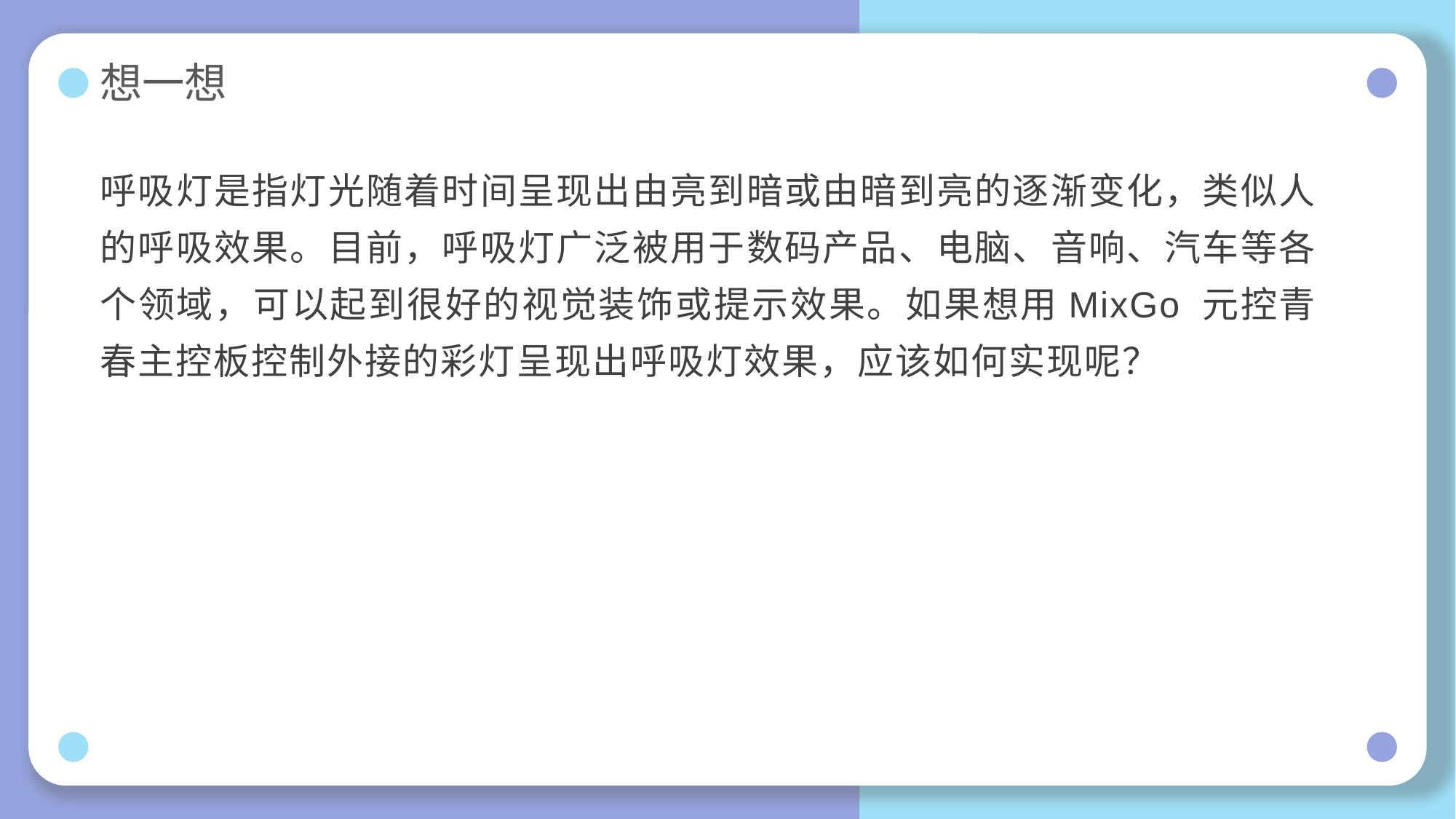

# 想一想
呼吸灯是指灯光随着时间呈现出由亮到暗或由暗到亮的逐渐变化，类似人的呼吸效果。目前，呼吸灯广泛被用于数码产品、电脑、音响、汽车等各个领域，可以起到很好的视觉装饰或提示效果。如果想用MixGo 元控青春主控板控制外接的彩灯呈现出呼吸灯效果，应该如何实现呢？